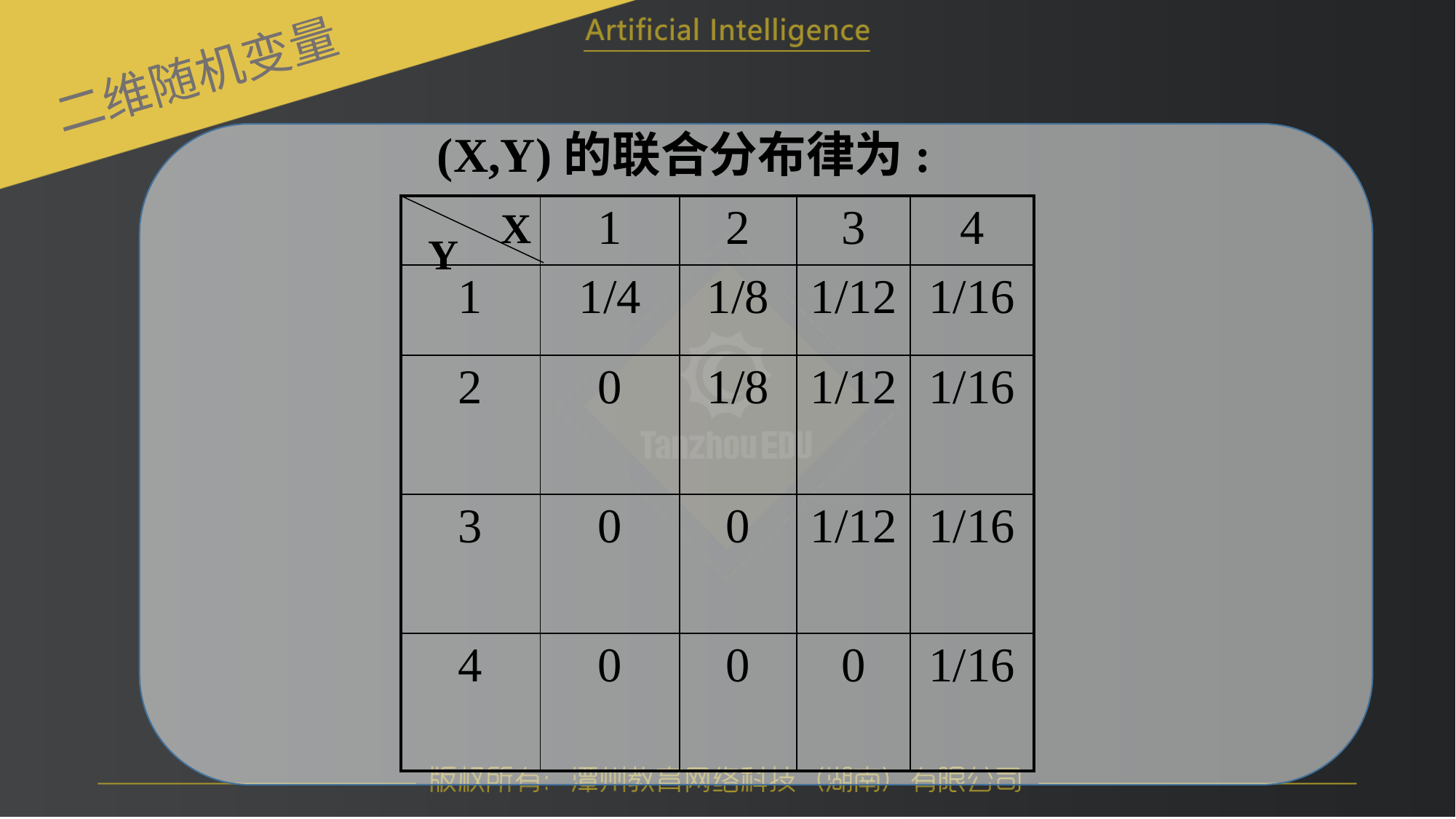

二维随机变量
(X,Y)的联合分布律为:

|  | 1 | 2 | 3 | 4 |
| --- | --- | --- | --- | --- |
| 1 | 1/4 | 1/8 | 1/12 | 1/16 |
| 2 | 0 | 1/8 | 1/12 | 1/16 |
| 3 | 0 | 0 | 1/12 | 1/16 |
| 4 | 0 | 0 | 0 | 1/16 |

X
Y